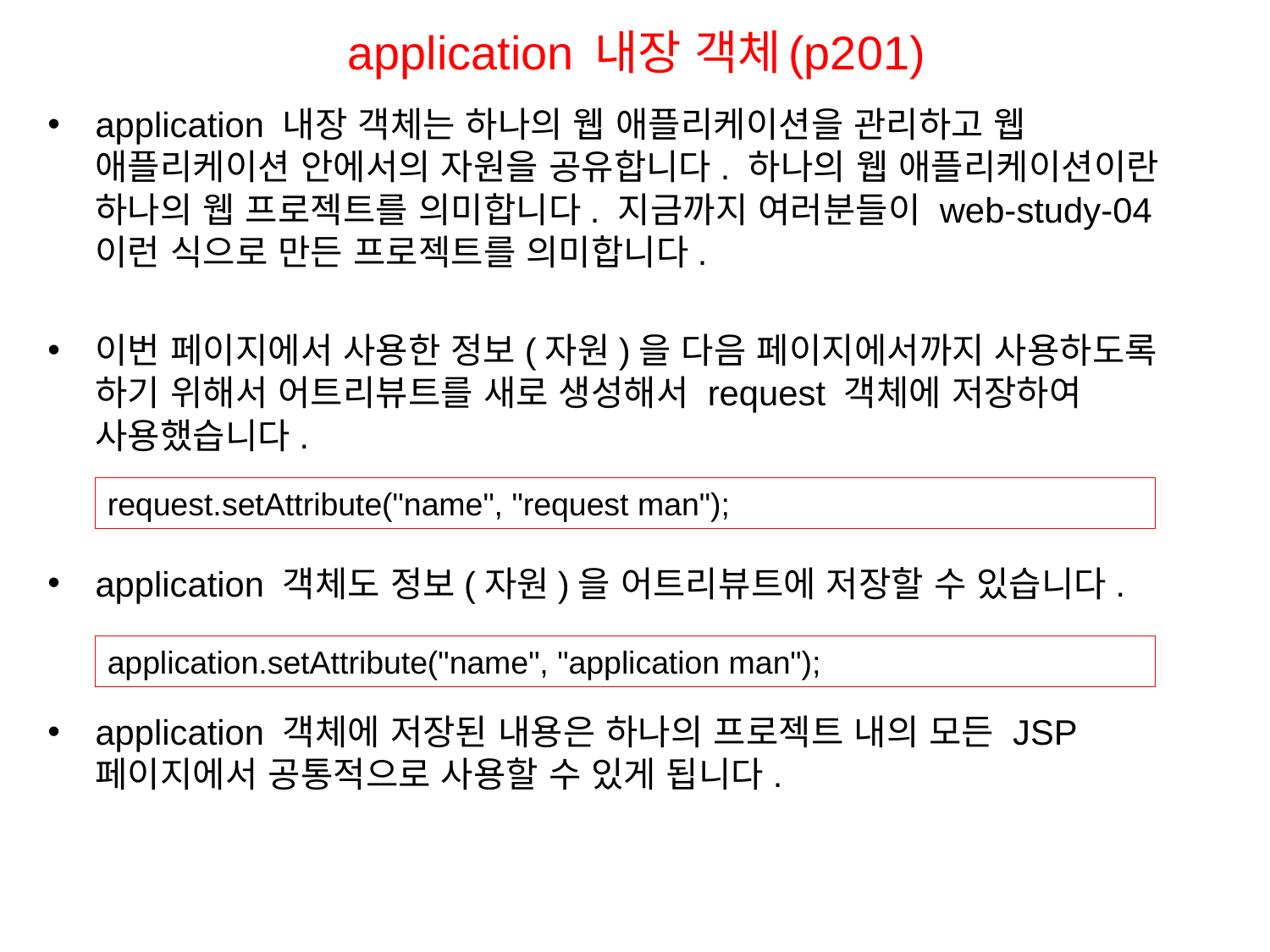

# application 내장 객체(p201)
application 내장 객체는 하나의 웹 애플리케이션을 관리하고 웹 애플리케이션 안에서의 자원을 공유합니다. 하나의 웹 애플리케이션이란 하나의 웹 프로젝트를 의미합니다. 지금까지 여러분들이 web-study-04 이런 식으로 만든 프로젝트를 의미합니다.

이번 페이지에서 사용한 정보(자원)을 다음 페이지에서까지 사용하도록 하기 위해서 어트리뷰트를 새로 생성해서 request 객체에 저장하여 사용했습니다.

application 객체도 정보(자원)을 어트리뷰트에 저장할 수 있습니다.

application 객체에 저장된 내용은 하나의 프로젝트 내의 모든 JSP 페이지에서 공통적으로 사용할 수 있게 됩니다.

request.setAttribute("name", "request man");
application.setAttribute("name", "application man");